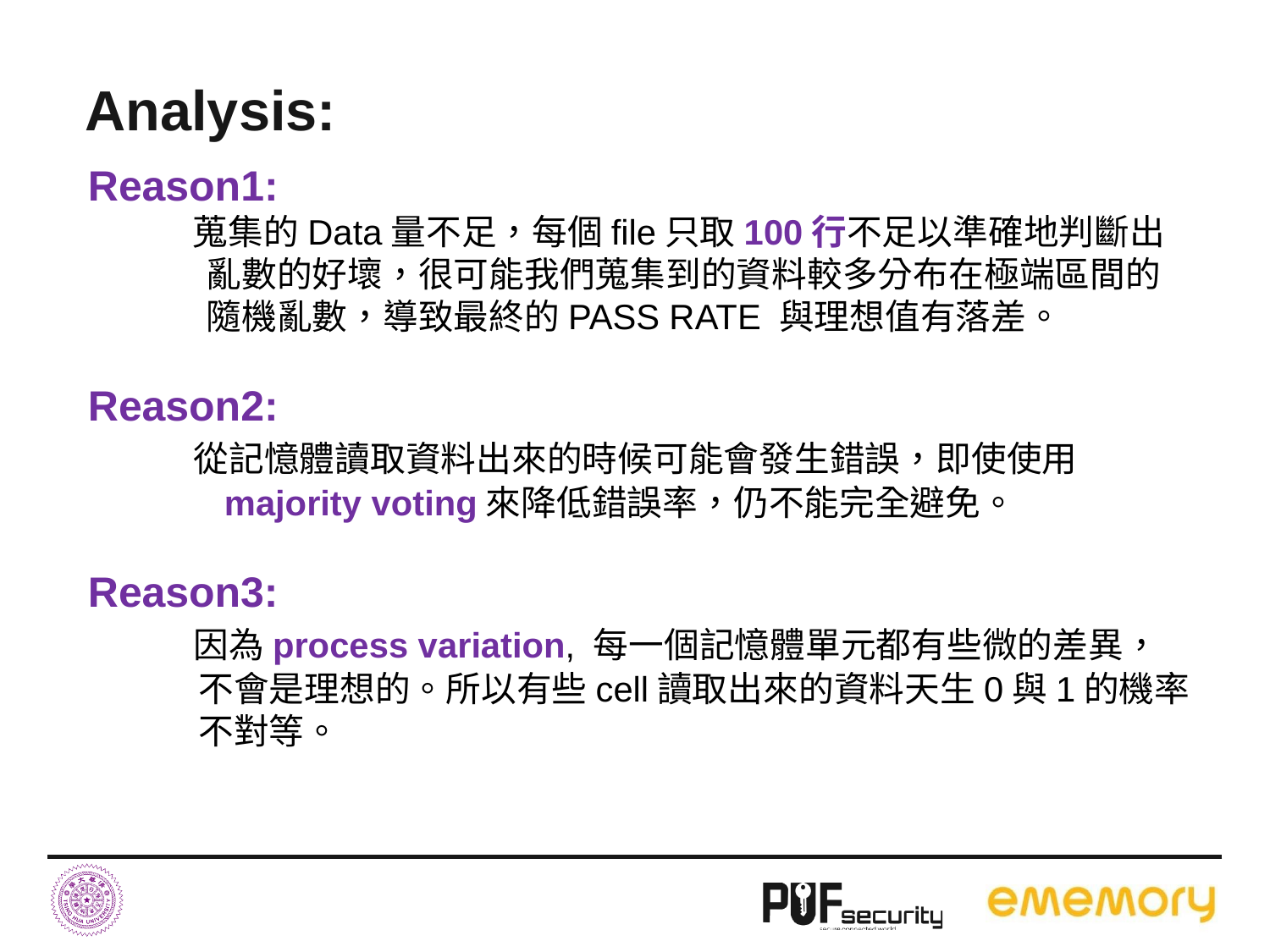

#
Analysis:
Reason1:
            蒐集的Data量不足，每個file只取100行不足以準確地判斷出
              亂數的好壞，很可能我們蒐集到的資料較多分布在極端區間的
              隨機亂數，導致最終的PASS RATE 與理想值有落差。

Reason2:
          從記憶體讀取資料出來的時候可能會發生錯誤，即使使用
              majority voting來降低錯誤率，仍不能完全避免。

Reason3:
          因為process variation, 每一個記憶體單元都有些微的差異，
             不會是理想的。所以有些cell讀取出來的資料天生0與1的機率
             不對等。